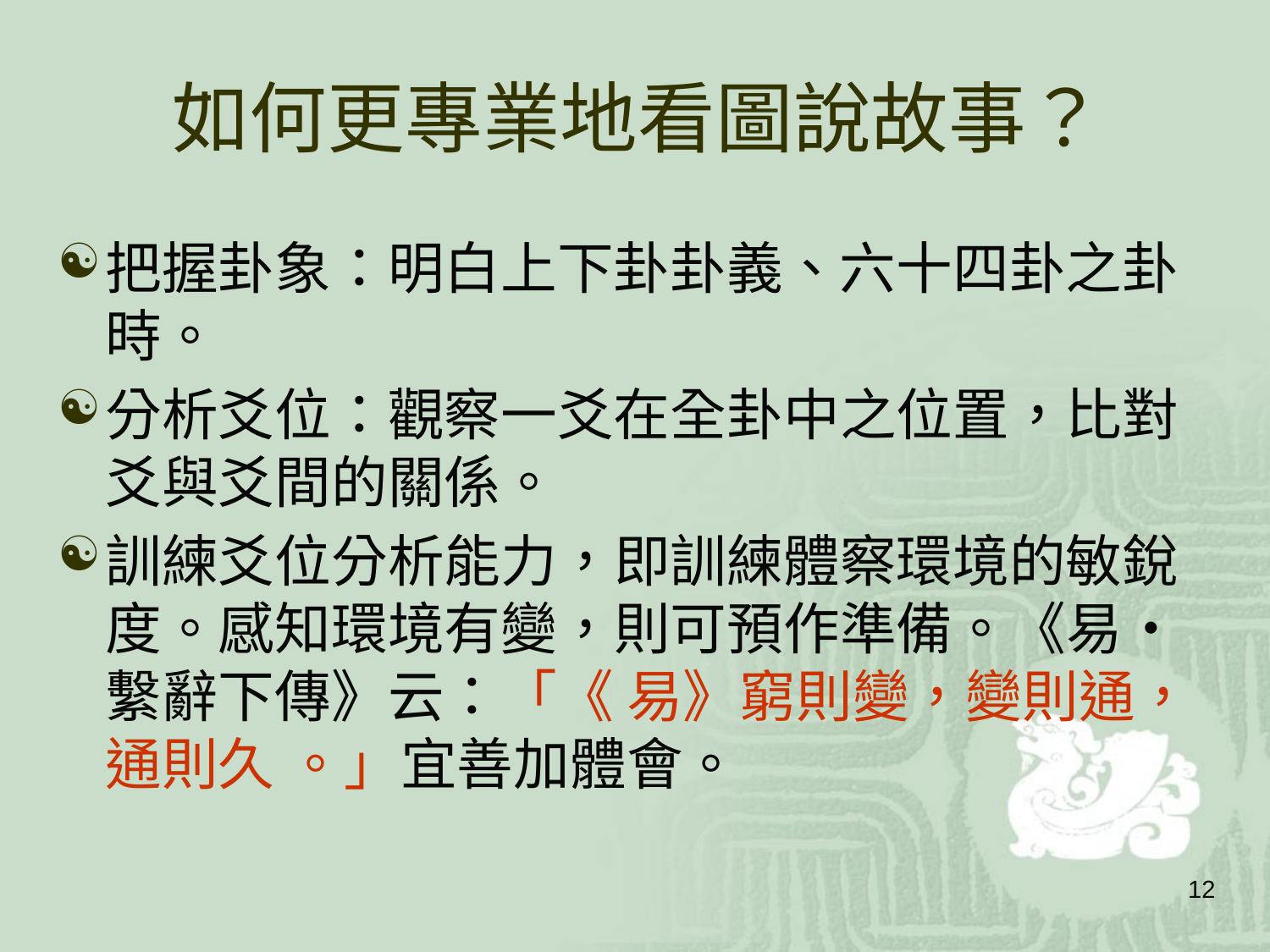

# 如何更專業地看圖說故事？
把握卦象：明白上下卦卦義、六十四卦之卦時。
分析爻位：觀察一爻在全卦中之位置，比對爻與爻間的關係。
訓練爻位分析能力，即訓練體察環境的敏銳度。感知環境有變，則可預作準備。《易‧繫辭下傳》云：「《 易》窮則變，變則通，通則久 。」宜善加體會。
12